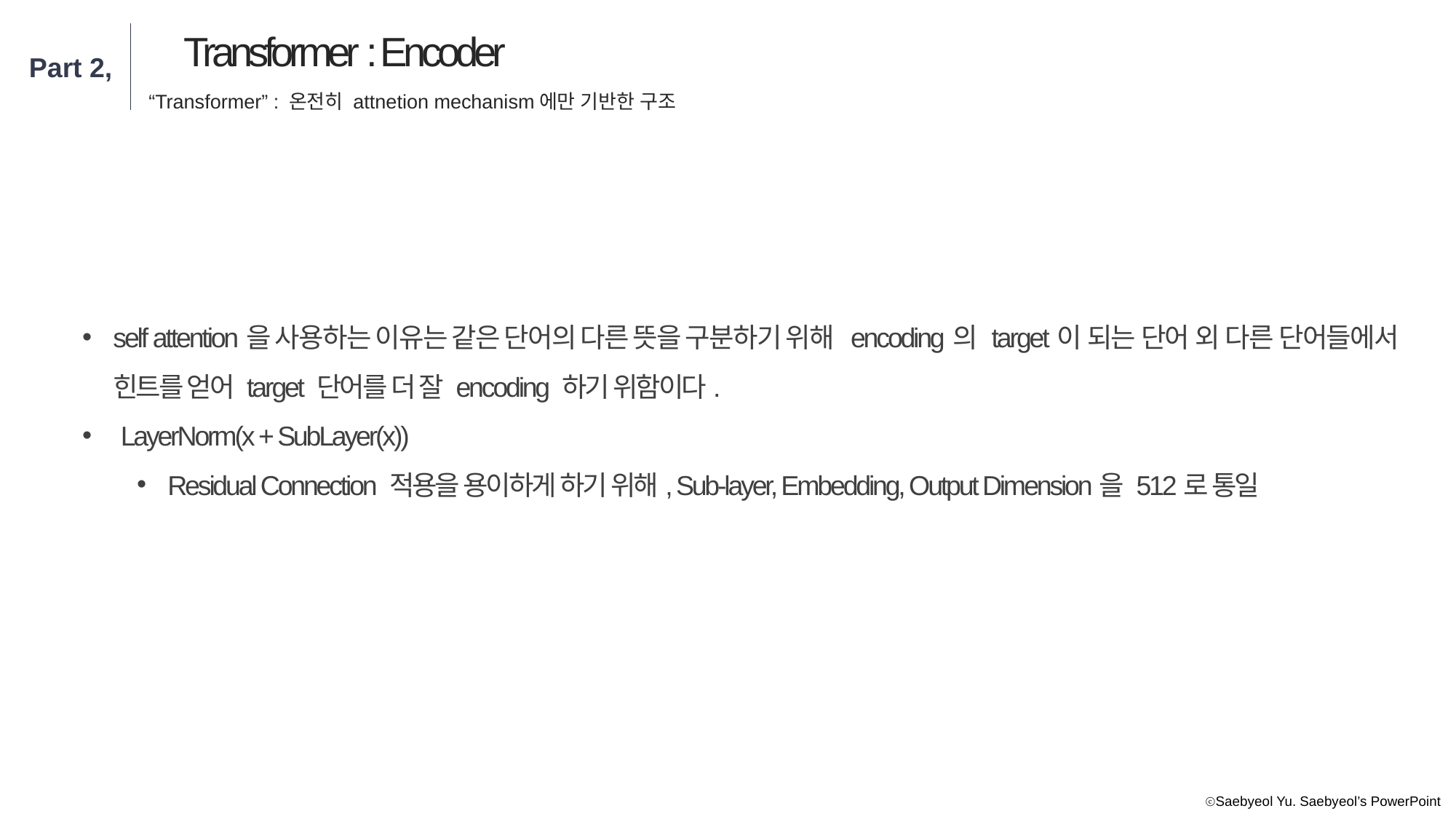

Transformer : Encoder
Part 2,
“Transformer” : 온전히 attnetion mechanism에만 기반한 구조
self attention을 사용하는 이유는 같은 단어의 다른 뜻을 구분하기 위해 encoding의 target이 되는 단어 외 다른 단어들에서 힌트를 얻어 target 단어를 더 잘 encoding 하기 위함이다.
 LayerNorm(x + SubLayer(x))
Residual Connection 적용을 용이하게 하기 위해, Sub-layer, Embedding, Output Dimension을 512로 통일